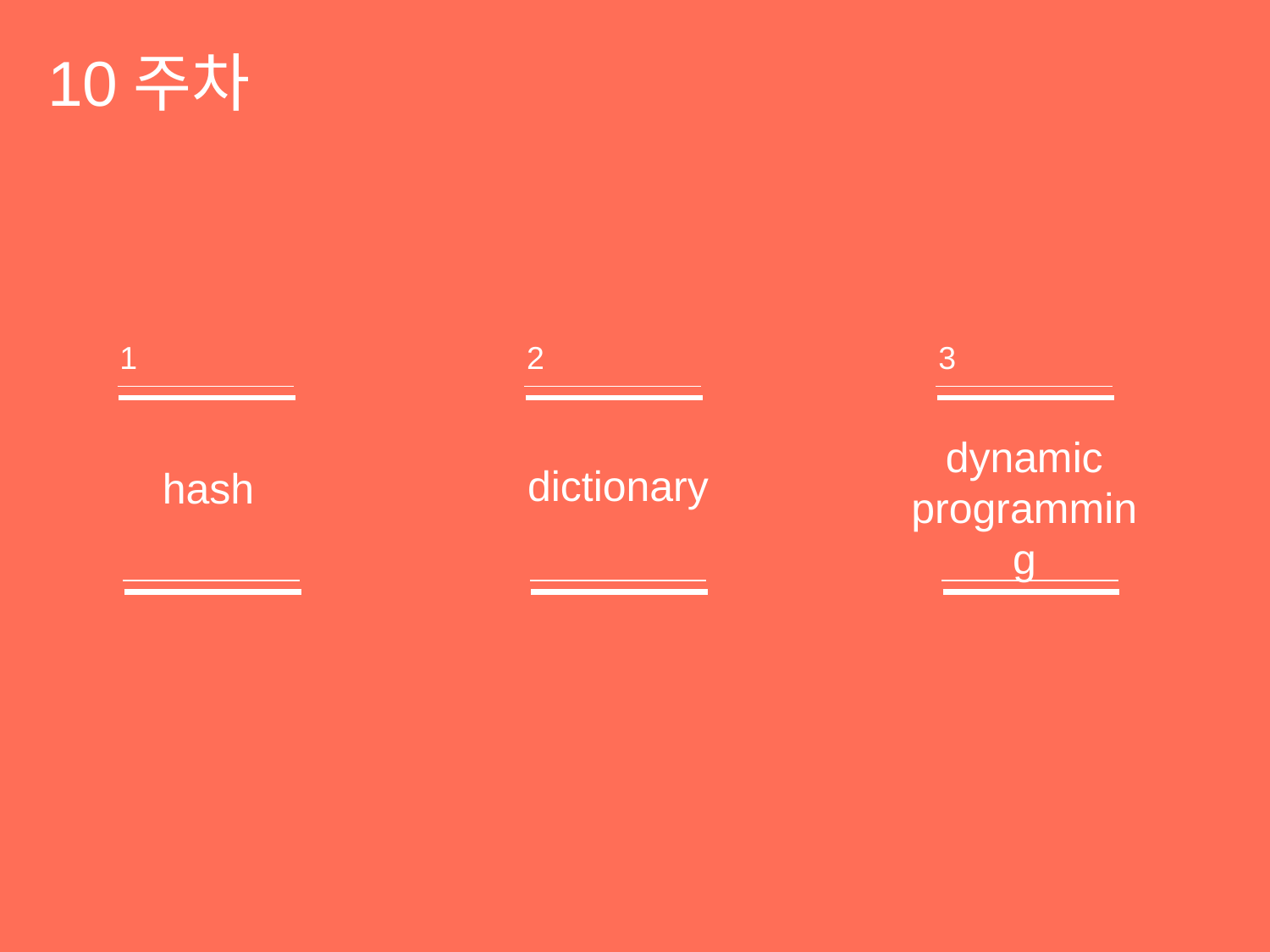

10주차
1
2
3
dynamic
programming
dictionary
hash